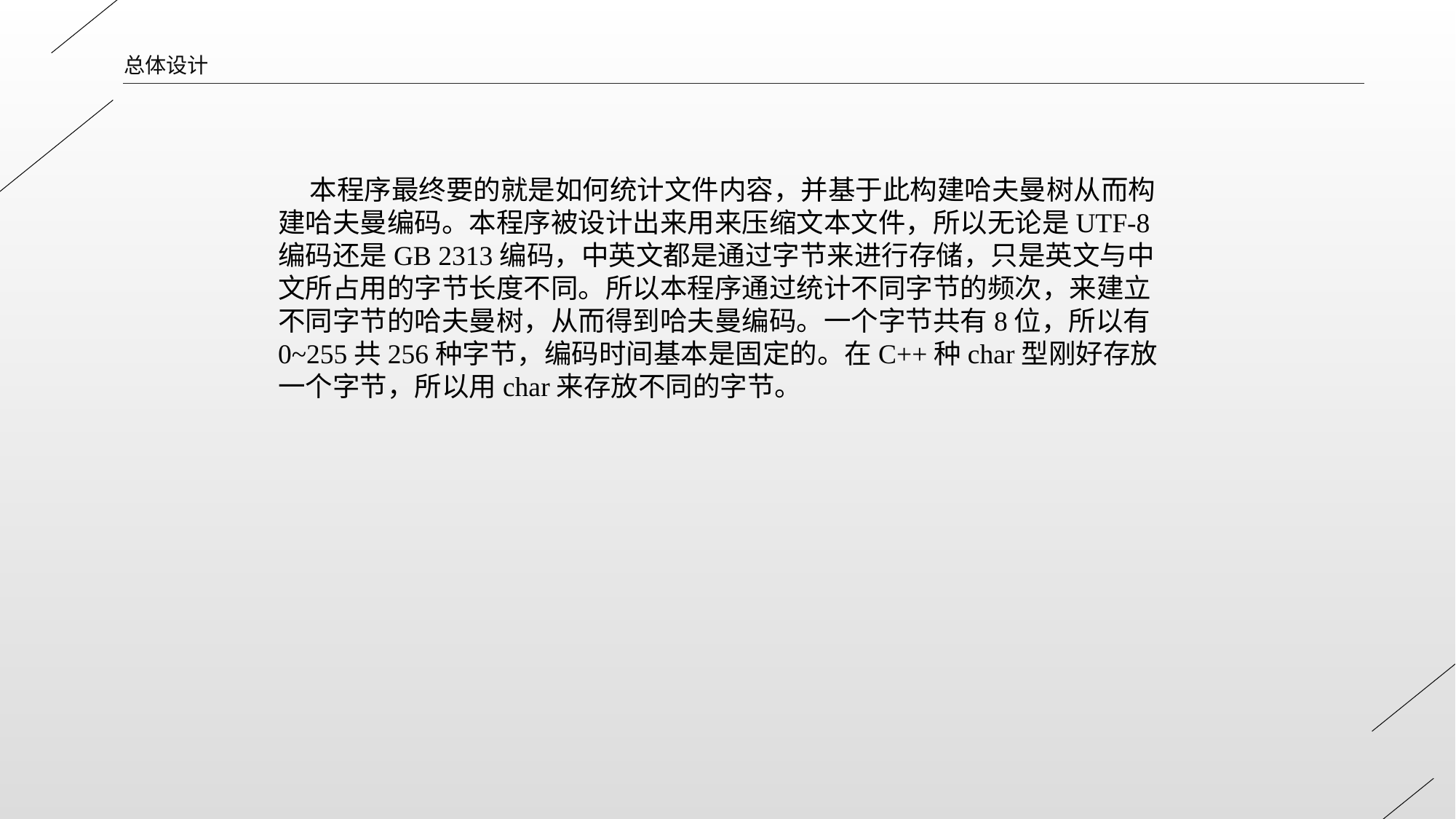

总体设计
本程序最终要的就是如何统计文件内容，并基于此构建哈夫曼树从而构建哈夫曼编码。本程序被设计出来用来压缩文本文件，所以无论是UTF-8编码还是GB 2313编码，中英文都是通过字节来进行存储，只是英文与中文所占用的字节长度不同。所以本程序通过统计不同字节的频次，来建立不同字节的哈夫曼树，从而得到哈夫曼编码。一个字节共有8位，所以有0~255共256种字节，编码时间基本是固定的。在C++种char型刚好存放一个字节，所以用char来存放不同的字节。